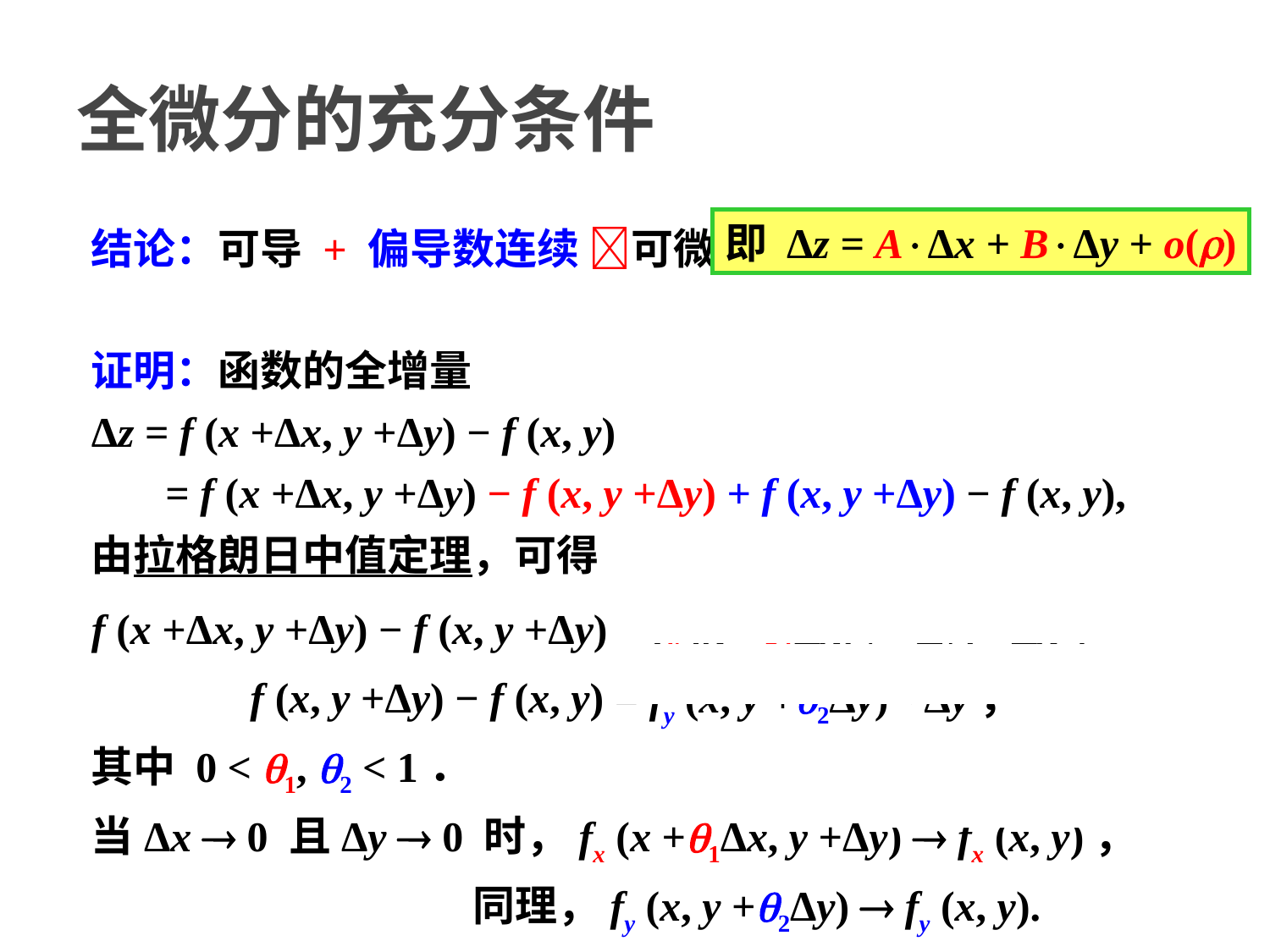

# 全微分的充分条件
结论：可导 + 偏导数连续 ⇒可微．即

证明：函数的全增量
Δz = f (x +Δx, y +Δy) − f (x, y)
       = f (x +Δx, y +Δy) − f (x, y +Δy) + f (x, y +Δy) − f (x, y),
由拉格朗日中值定理，可得
f (x +Δx, y +Δy) − f (x, y +Δy) = fx (x +θ1Δx, y +Δy) ⋅Δx，
               f (x, y +Δy) − f (x, y) = fy (x, y +θ2Δy) ⋅Δy，
其中 0 < θ1, θ2 < 1．
当Δx → 0 且Δy → 0 时，fx (x +θ1Δx, y +Δy) → fx (x, y)，
                                       同理，fy (x, y +θ2Δy) → fy (x, y).

即 Δz = A⋅Δx + B⋅Δy + o(ρ)